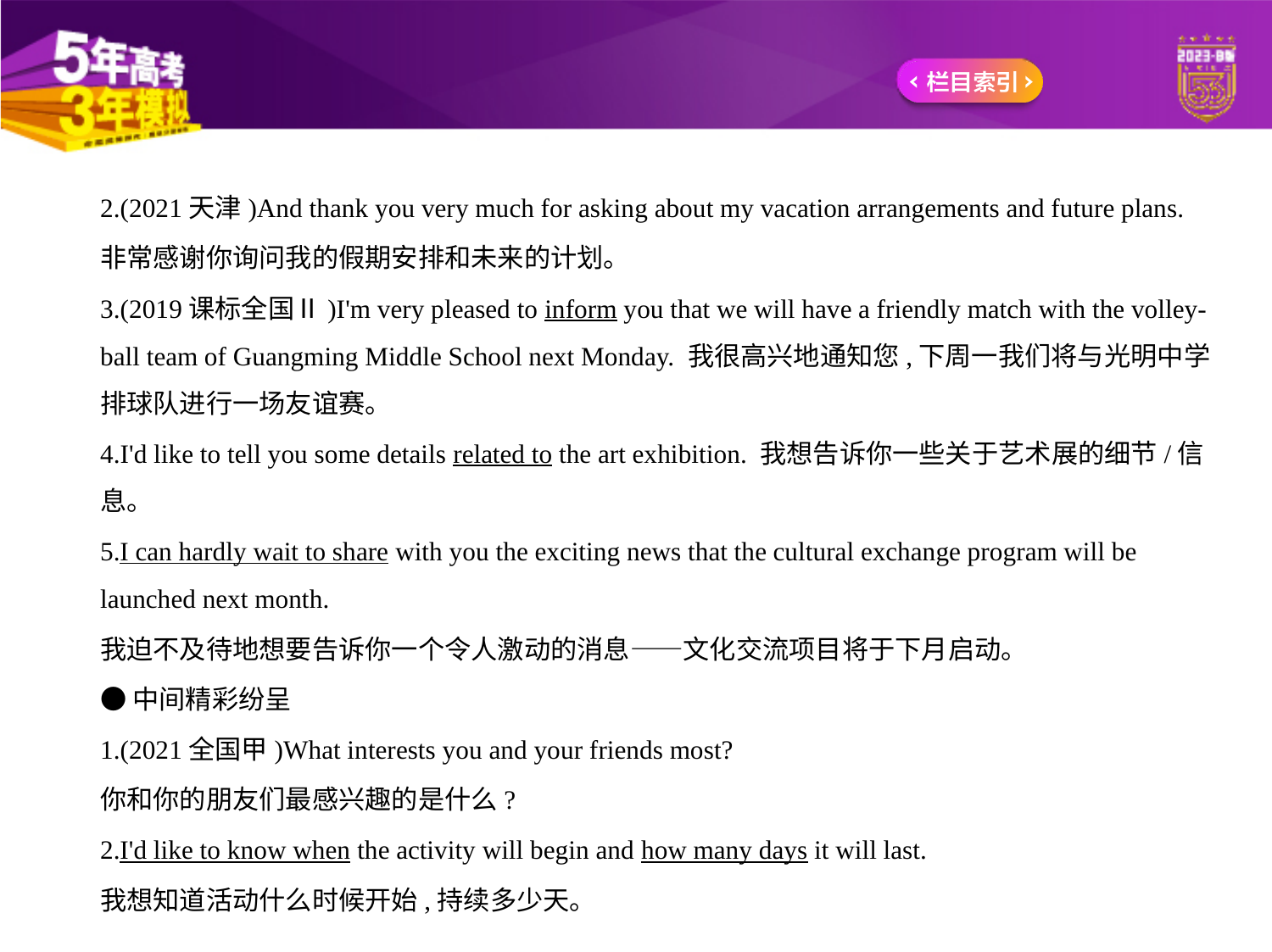

2.(2021天津)And thank you very much for asking about my vacation arrangements and future plans.
非常感谢你询问我的假期安排和未来的计划。
3.(2019课标全国Ⅱ)I'm very pleased to inform you that we will have a friendly match with the volley-
ball team of Guangming Middle School next Monday. 我很高兴地通知您,下周一我们将与光明中学
排球队进行一场友谊赛。
4.I'd like to tell you some details related to the art exhibition. 我想告诉你一些关于艺术展的细节/信
息。
5.I can hardly wait to share with you the exciting news that the cultural exchange program will be
launched next month.
我迫不及待地想要告诉你一个令人激动的消息——文化交流项目将于下月启动。
●中间精彩纷呈
1.(2021全国甲)What interests you and your friends most?
你和你的朋友们最感兴趣的是什么?
2.I'd like to know when the activity will begin and how many days it will last.
我想知道活动什么时候开始,持续多少天。